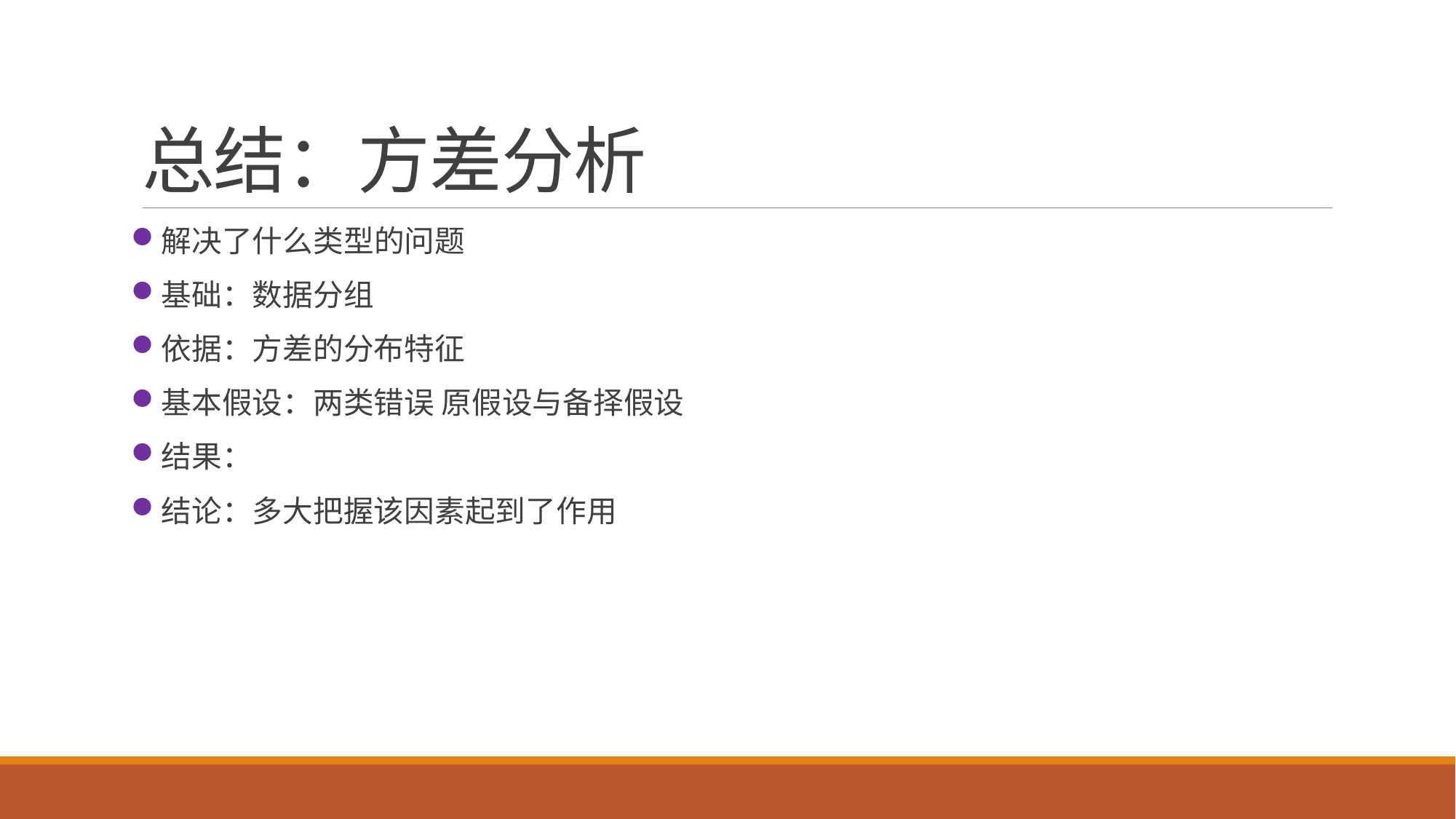

# 总结：方差分析
解决了什么类型的问题
基础：数据分组
依据：方差的分布特征
基本假设：两类错误 原假设与备择假设
结果：
结论：多大把握该因素起到了作用